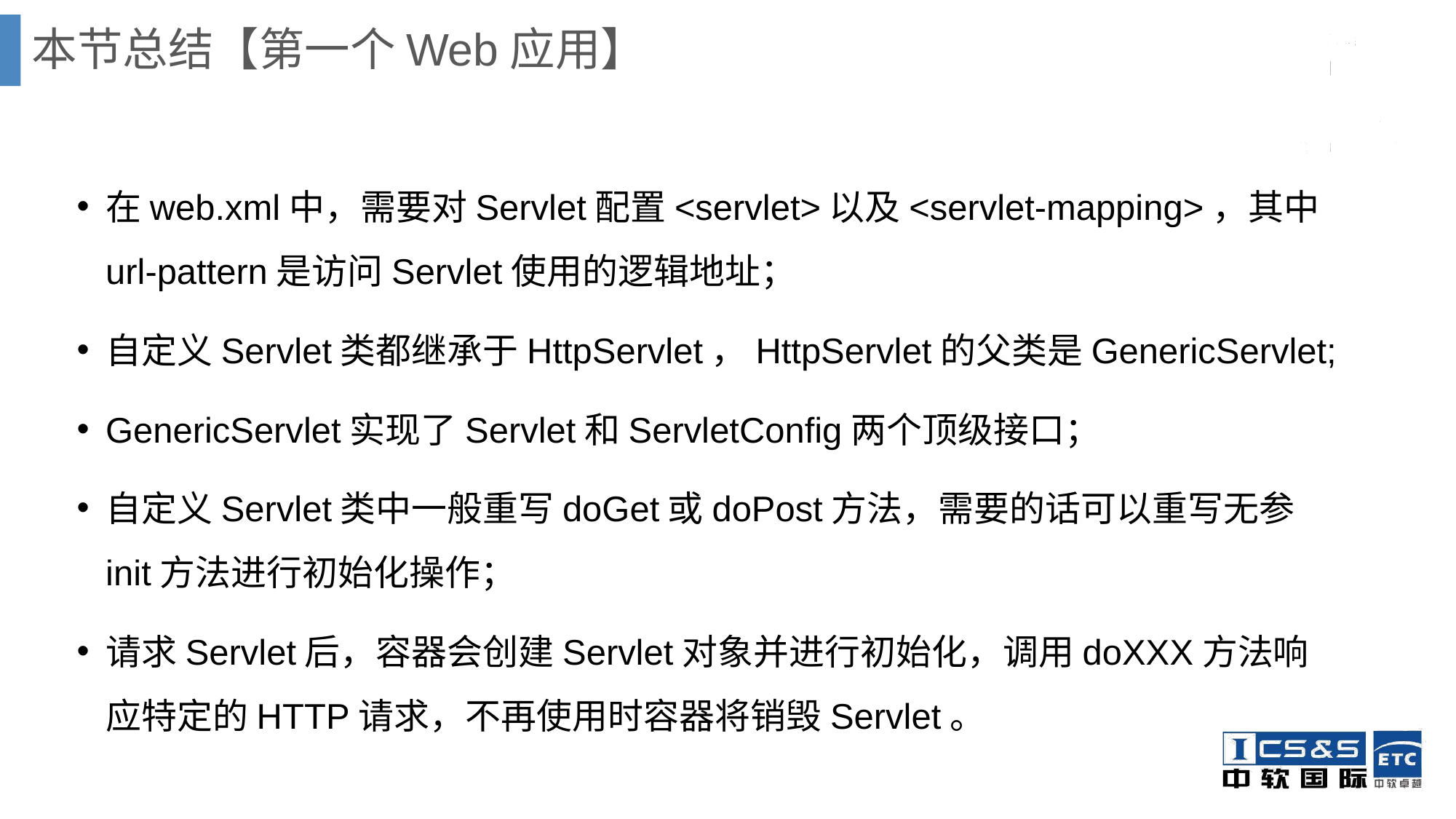

# 本节总结【第一个Web应用】
在web.xml中，需要对Servlet配置<servlet>以及<servlet-mapping>，其中url-pattern是访问Servlet使用的逻辑地址；
自定义Servlet类都继承于HttpServlet，HttpServlet的父类是GenericServlet;
GenericServlet实现了Servlet和ServletConfig两个顶级接口；
自定义Servlet类中一般重写doGet或doPost方法，需要的话可以重写无参init方法进行初始化操作；
请求Servlet后，容器会创建Servlet对象并进行初始化，调用doXXX方法响应特定的HTTP请求，不再使用时容器将销毁Servlet。